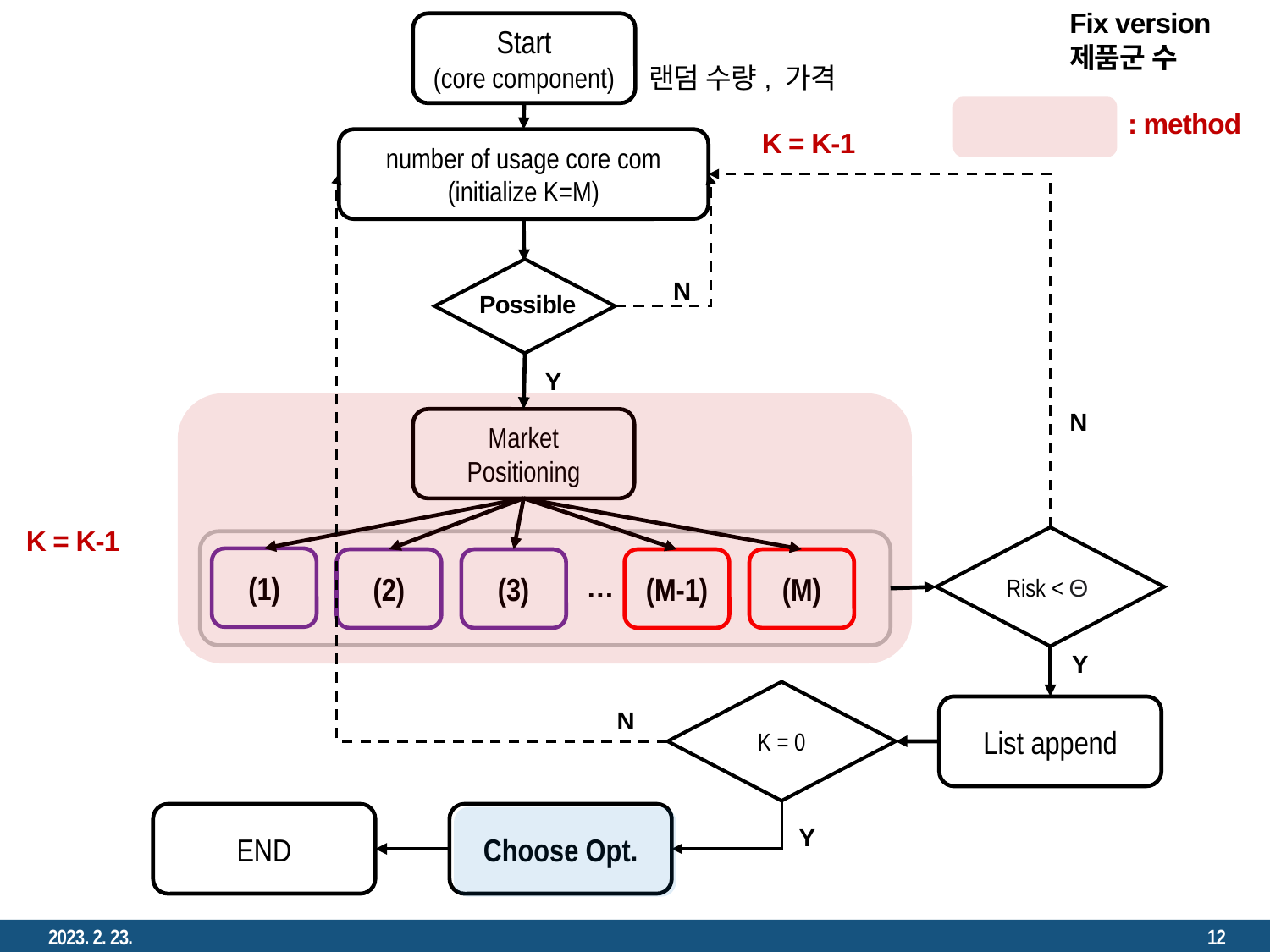

Flow Diagram (optimizing market positioning for next generation product series)
제품군 수(?) & positioning
Fix version제품군 수
Start
(core component)
랜덤 수량, 가격

: method
K = K-1
number of usage core com
(initialize K=M)

Possible
N
Y

N
Market Positioning
K = K-1
Risk < Θ

(1)
(2)
(3)
(M-1)
(M)
…
Y
K = 0
List append
N
END
Choose Opt.

Y
2023. 2. 23.
12